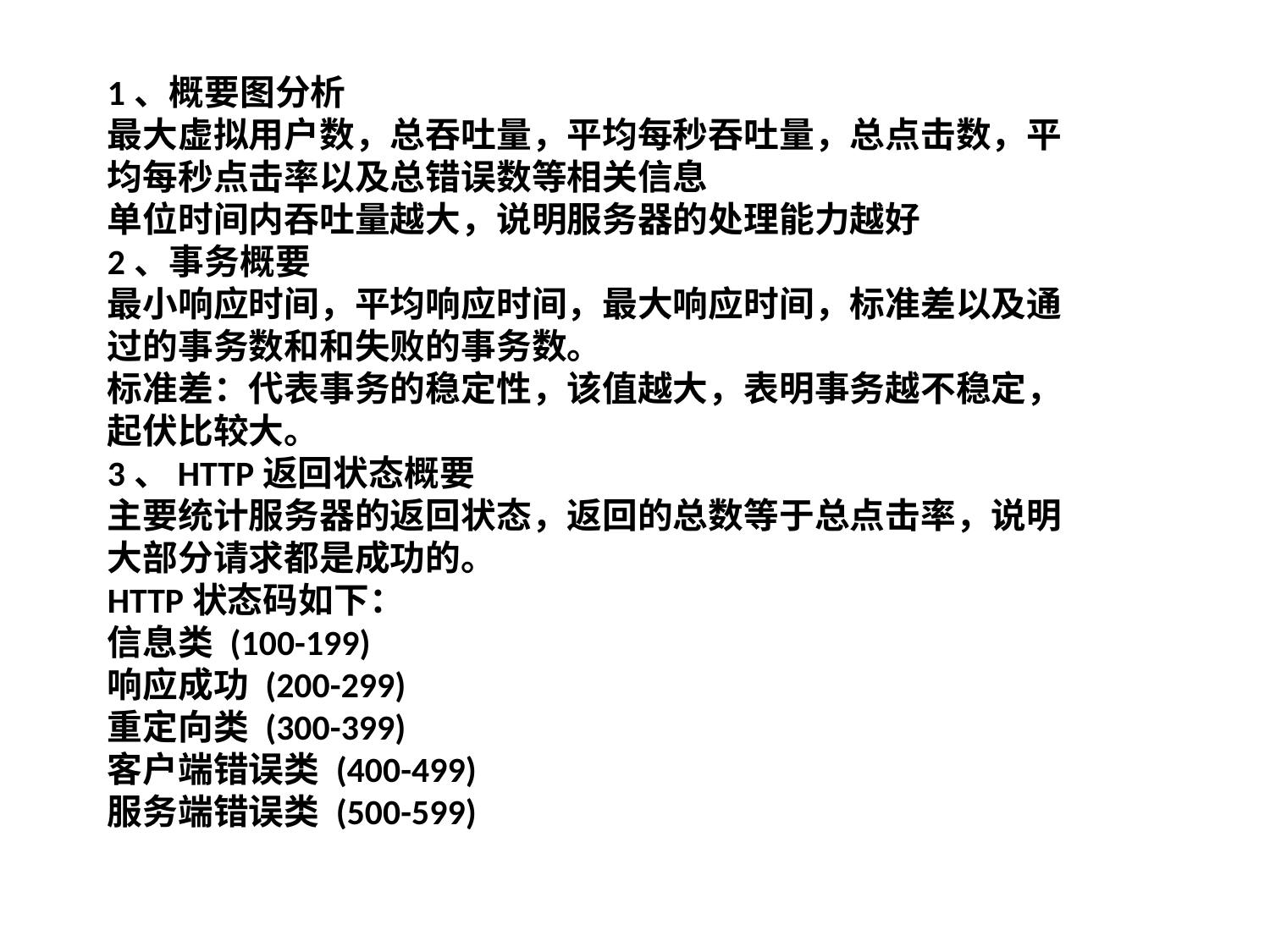

1、概要图分析
最大虚拟用户数，总吞吐量，平均每秒吞吐量，总点击数，平均每秒点击率以及总错误数等相关信息
单位时间内吞吐量越大，说明服务器的处理能力越好
2、事务概要
最小响应时间，平均响应时间，最大响应时间，标准差以及通过的事务数和和失败的事务数。
标准差：代表事务的稳定性，该值越大，表明事务越不稳定，起伏比较大。
3、HTTP返回状态概要
主要统计服务器的返回状态，返回的总数等于总点击率，说明大部分请求都是成功的。
HTTP状态码如下：
信息类 (100-199)
响应成功 (200-299)
重定向类 (300-399)
客户端错误类 (400-499)
服务端错误类 (500-599)